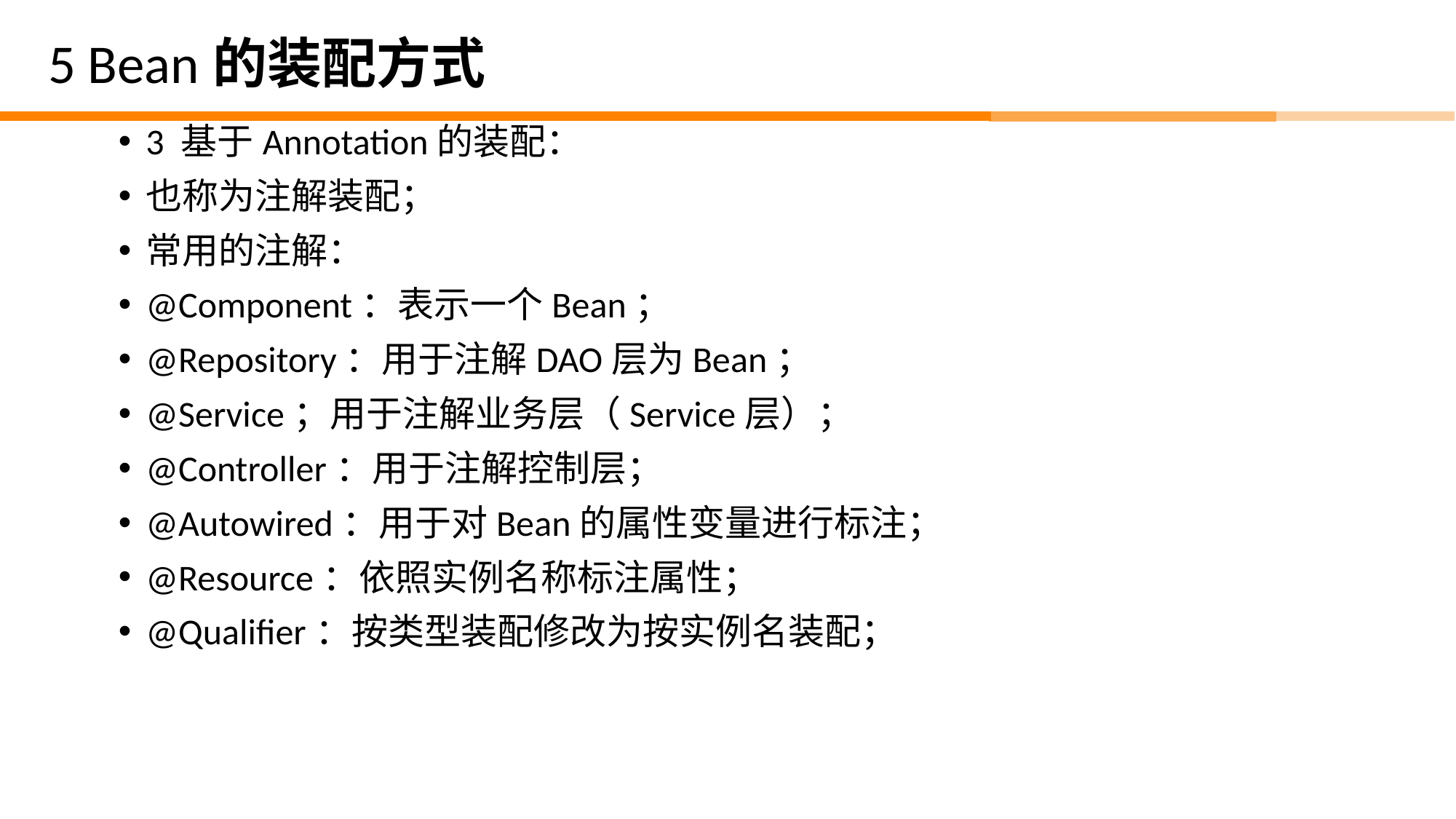

# 5 Bean的装配方式
3 基于Annotation的装配：
也称为注解装配；
常用的注解：
@Component：表示一个Bean；
@Repository：用于注解DAO层为Bean；
@Service；用于注解业务层（Service层）；
@Controller：用于注解控制层；
@Autowired：用于对Bean的属性变量进行标注；
@Resource：依照实例名称标注属性；
@Qualifier：按类型装配修改为按实例名装配；